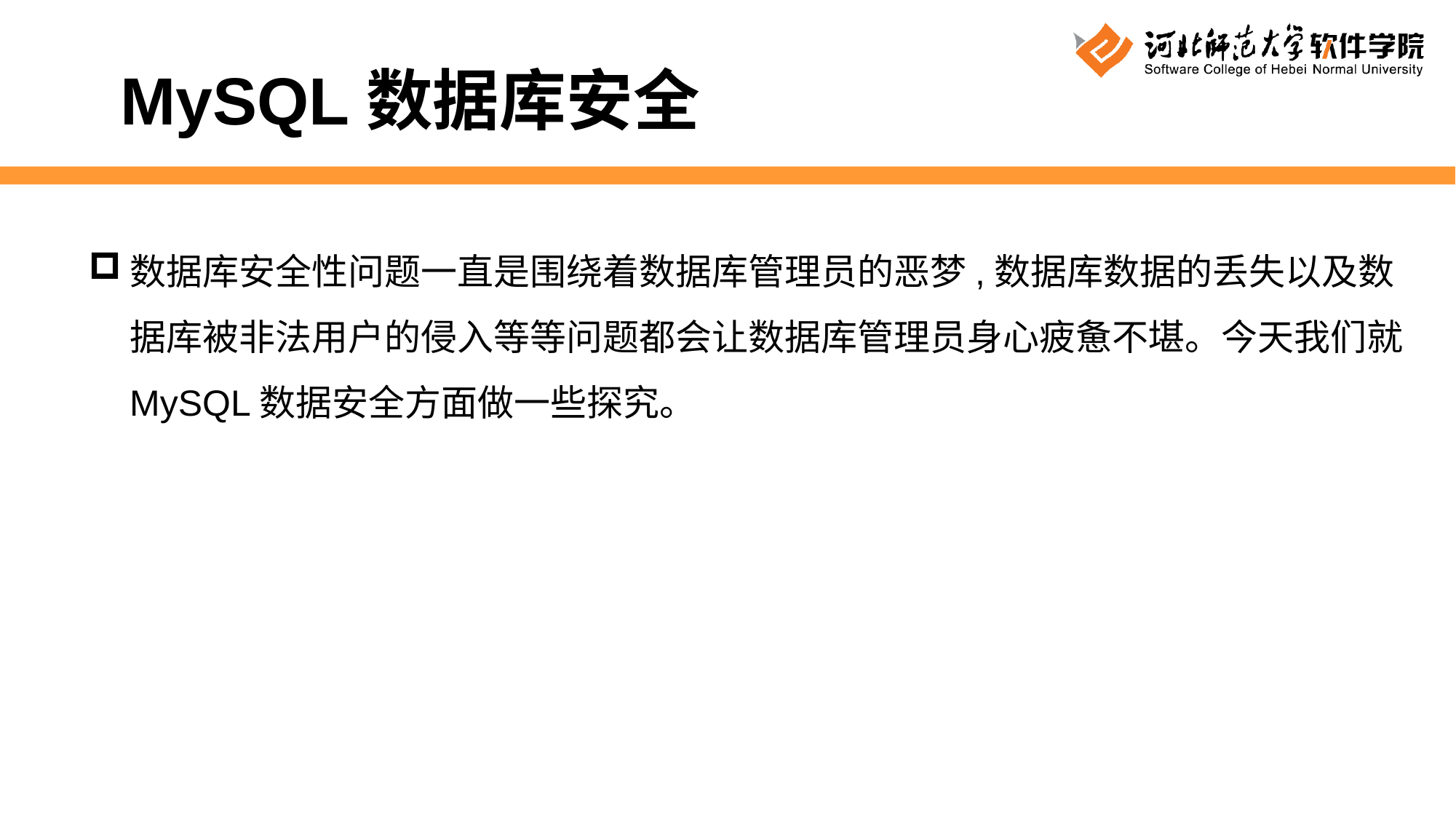

MySQL数据库安全
数据库安全性问题一直是围绕着数据库管理员的恶梦,数据库数据的丢失以及数据库被非法用户的侵入等等问题都会让数据库管理员身心疲惫不堪。今天我们就MySQL数据安全方面做一些探究。